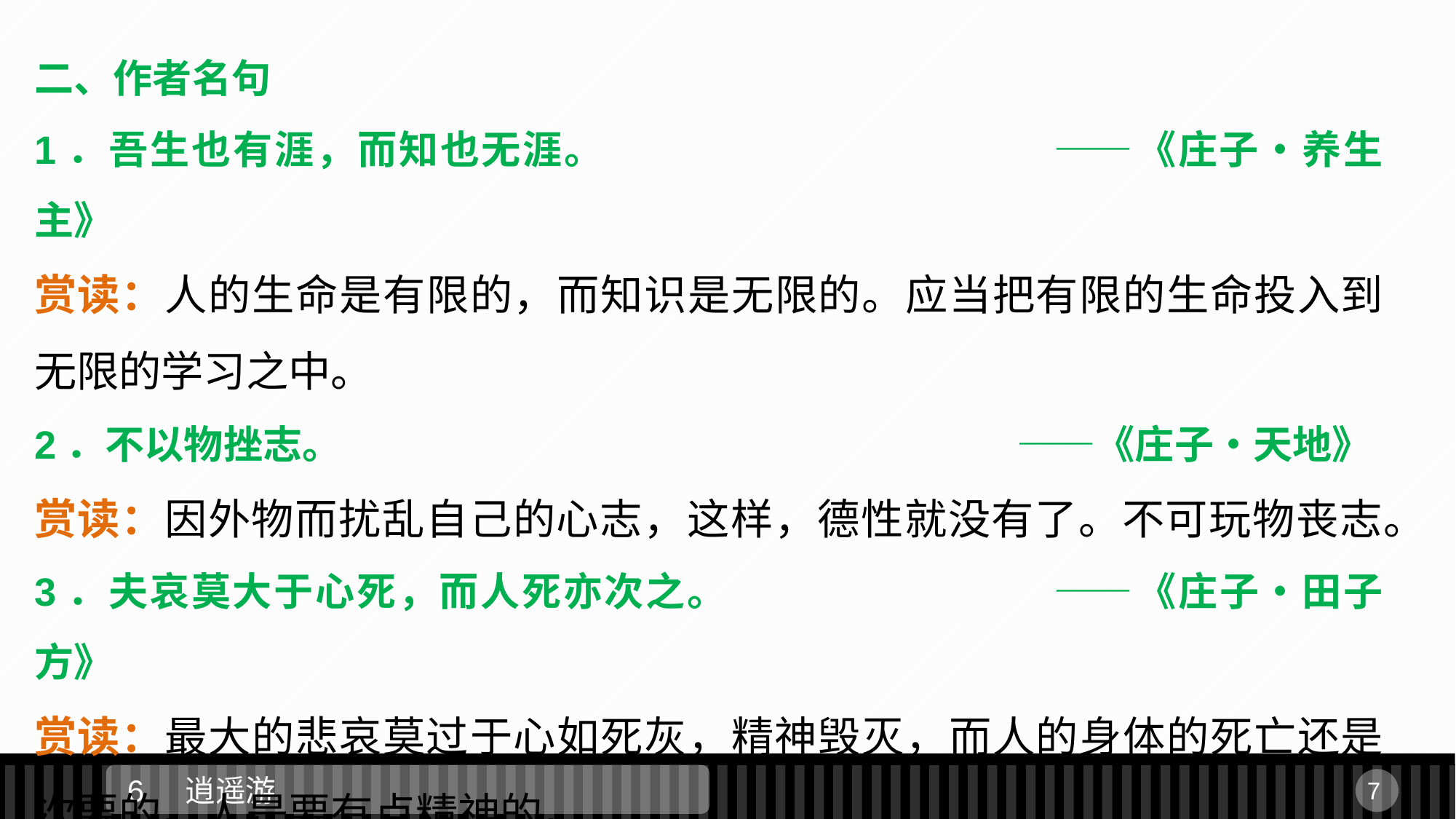

二、作者名句
1．吾生也有涯，而知也无涯。					——《庄子•养生主》
赏读：人的生命是有限的，而知识是无限的。应当把有限的生命投入到无限的学习之中。
2．不以物挫志。							——《庄子•天地》
赏读：因外物而扰乱自己的心志，这样，德性就没有了。不可玩物丧志。
3．夫哀莫大于心死，而人死亦次之。			——《庄子•田子方》
赏读：最大的悲哀莫过于心如死灰，精神毁灭，而人的身体的死亡还是次要的。人是要有点精神的。